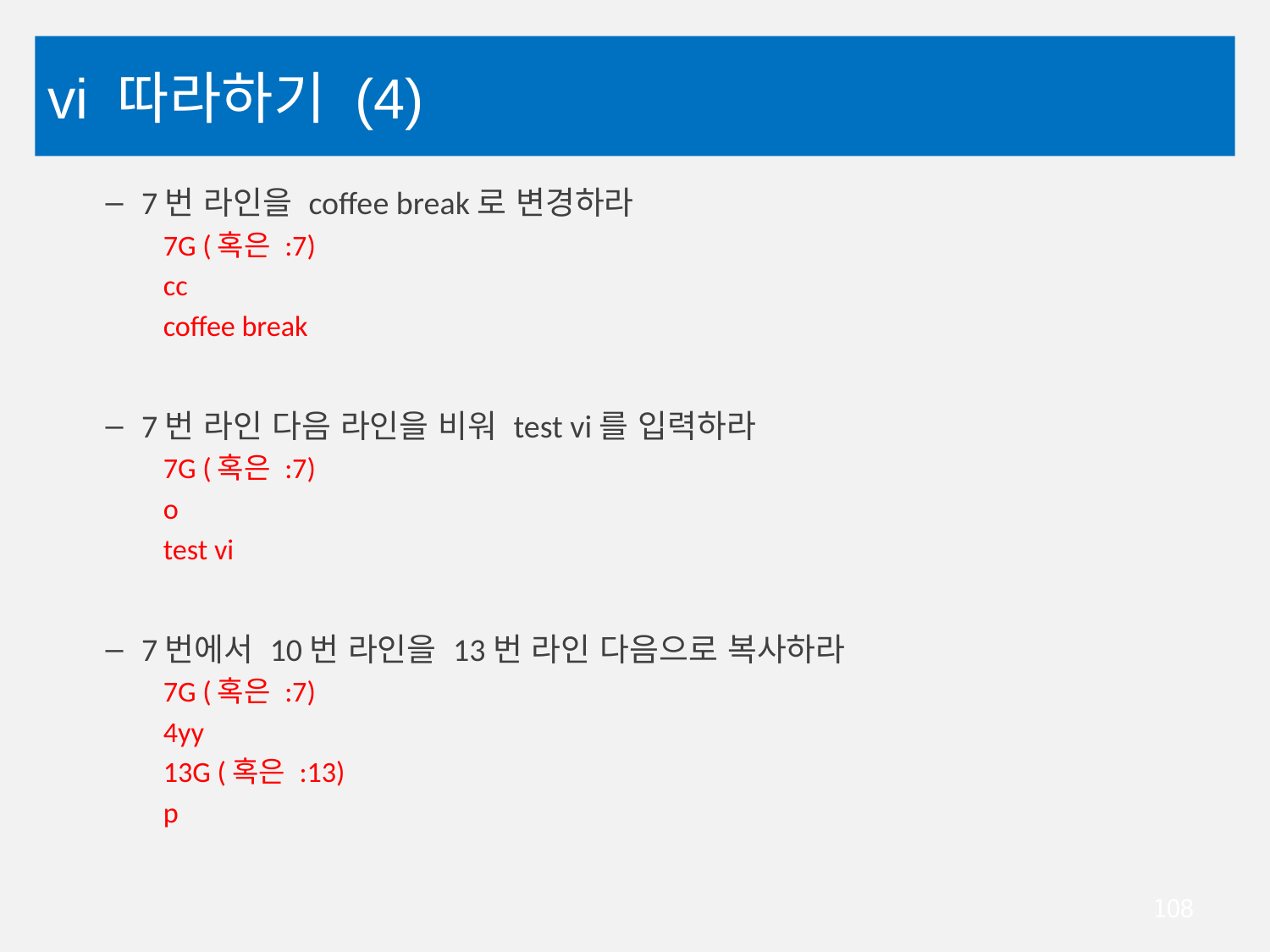

# vi 따라하기 (4)
7번 라인을 coffee break로 변경하라
7G (혹은 :7)
cc
coffee break

7번 라인 다음 라인을 비워 test vi를 입력하라
7G (혹은 :7)
o
test vi

7번에서 10번 라인을 13번 라인 다음으로 복사하라
7G (혹은 :7)
4yy
13G (혹은 :13)
p

108